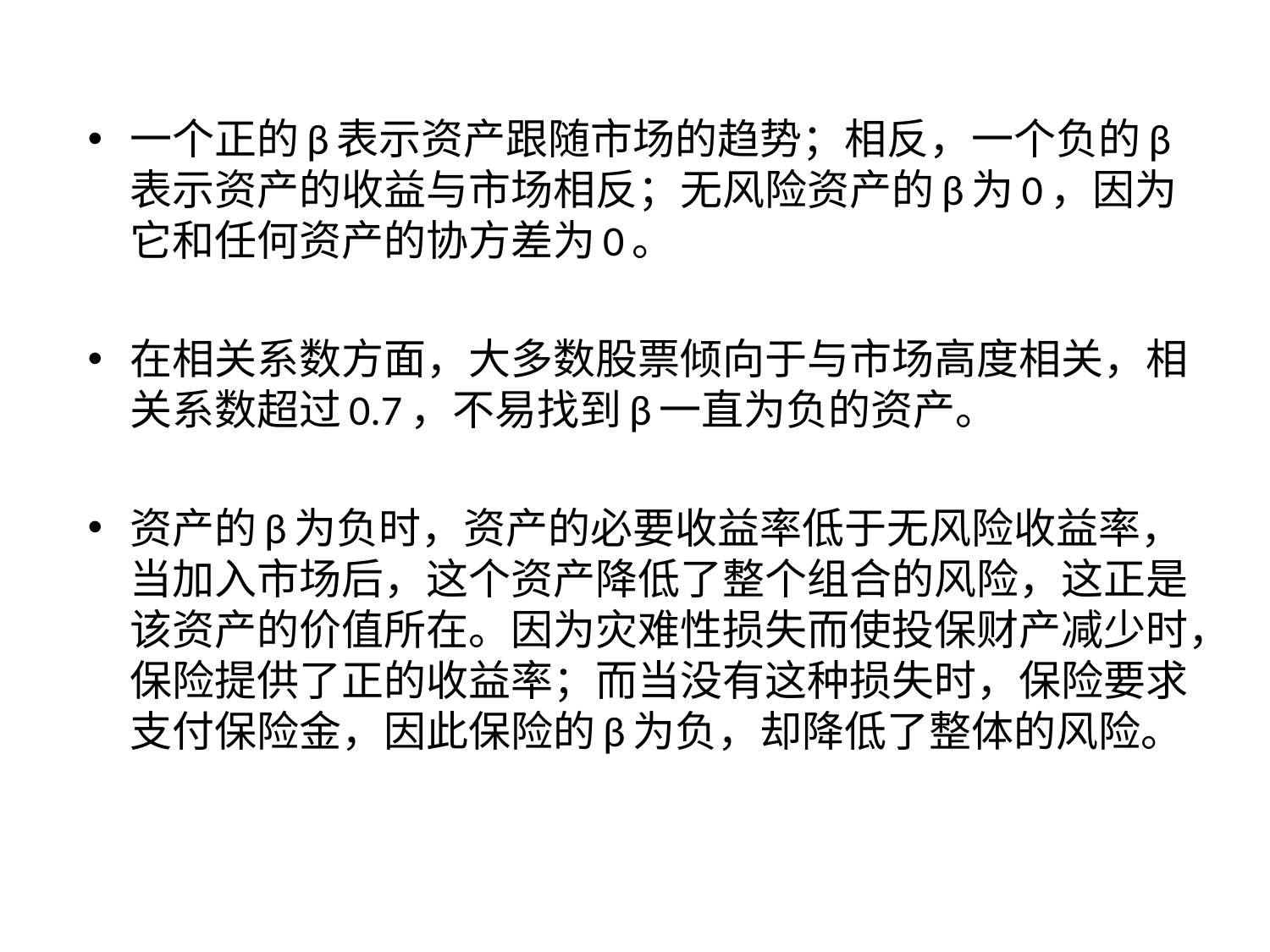

一个正的β表示资产跟随市场的趋势；相反，一个负的β表示资产的收益与市场相反；无风险资产的β为0，因为它和任何资产的协方差为0。

在相关系数方面，大多数股票倾向于与市场高度相关，相关系数超过0.7，不易找到β一直为负的资产。

资产的β为负时，资产的必要收益率低于无风险收益率，当加入市场后，这个资产降低了整个组合的风险，这正是该资产的价值所在。因为灾难性损失而使投保财产减少时，保险提供了正的收益率；而当没有这种损失时，保险要求支付保险金，因此保险的β为负，却降低了整体的风险。